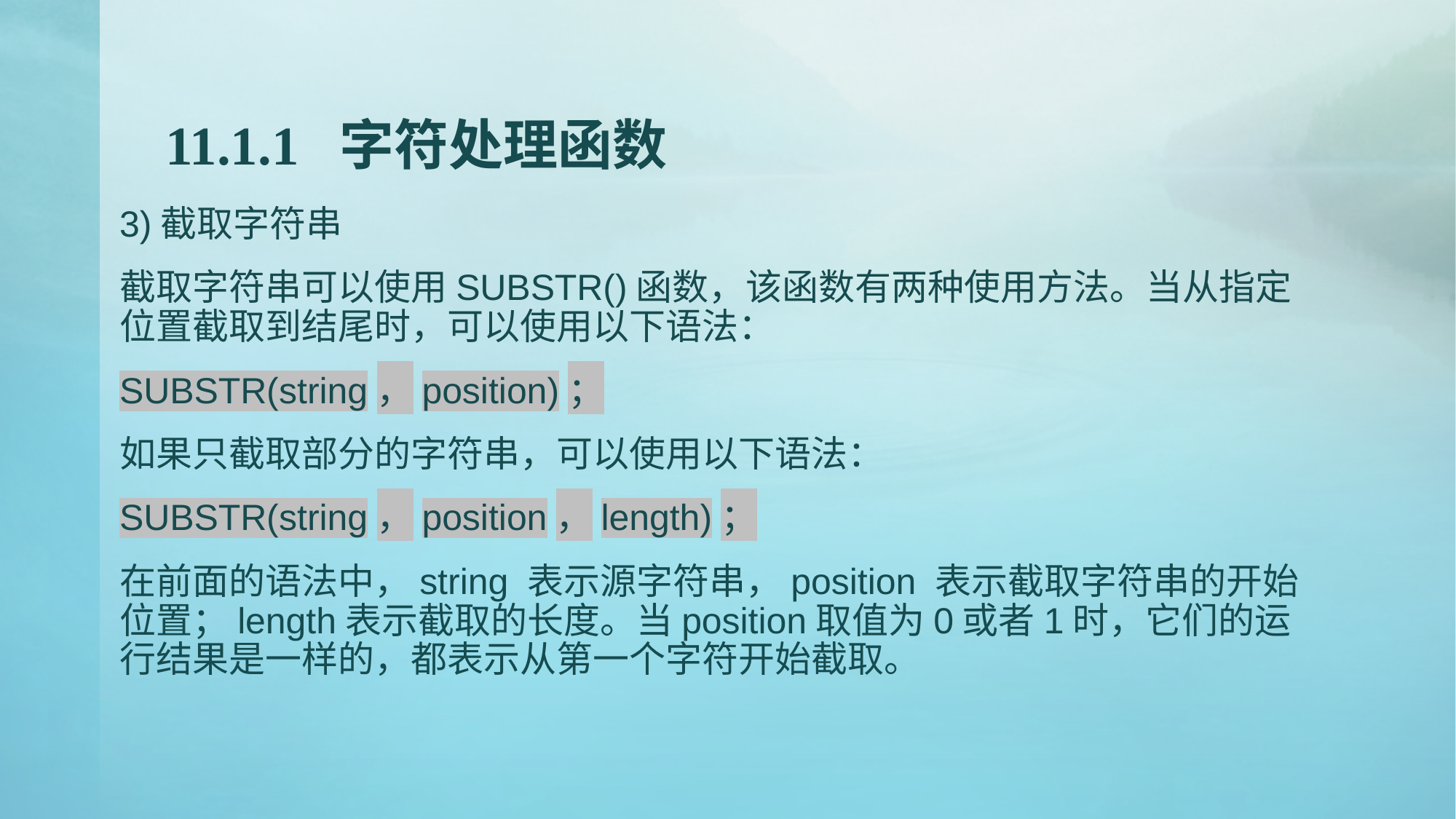

# 11.1.1  字符处理函数
3)截取字符串
截取字符串可以使用SUBSTR()函数，该函数有两种使用方法。当从指定位置截取到结尾时，可以使用以下语法：
SUBSTR(string，position)；
如果只截取部分的字符串，可以使用以下语法：
SUBSTR(string，position，length)；
在前面的语法中，string 表示源字符串，position 表示截取字符串的开始位置；length表示截取的长度。当position取值为0或者1时，它们的运行结果是一样的，都表示从第一个字符开始截取。